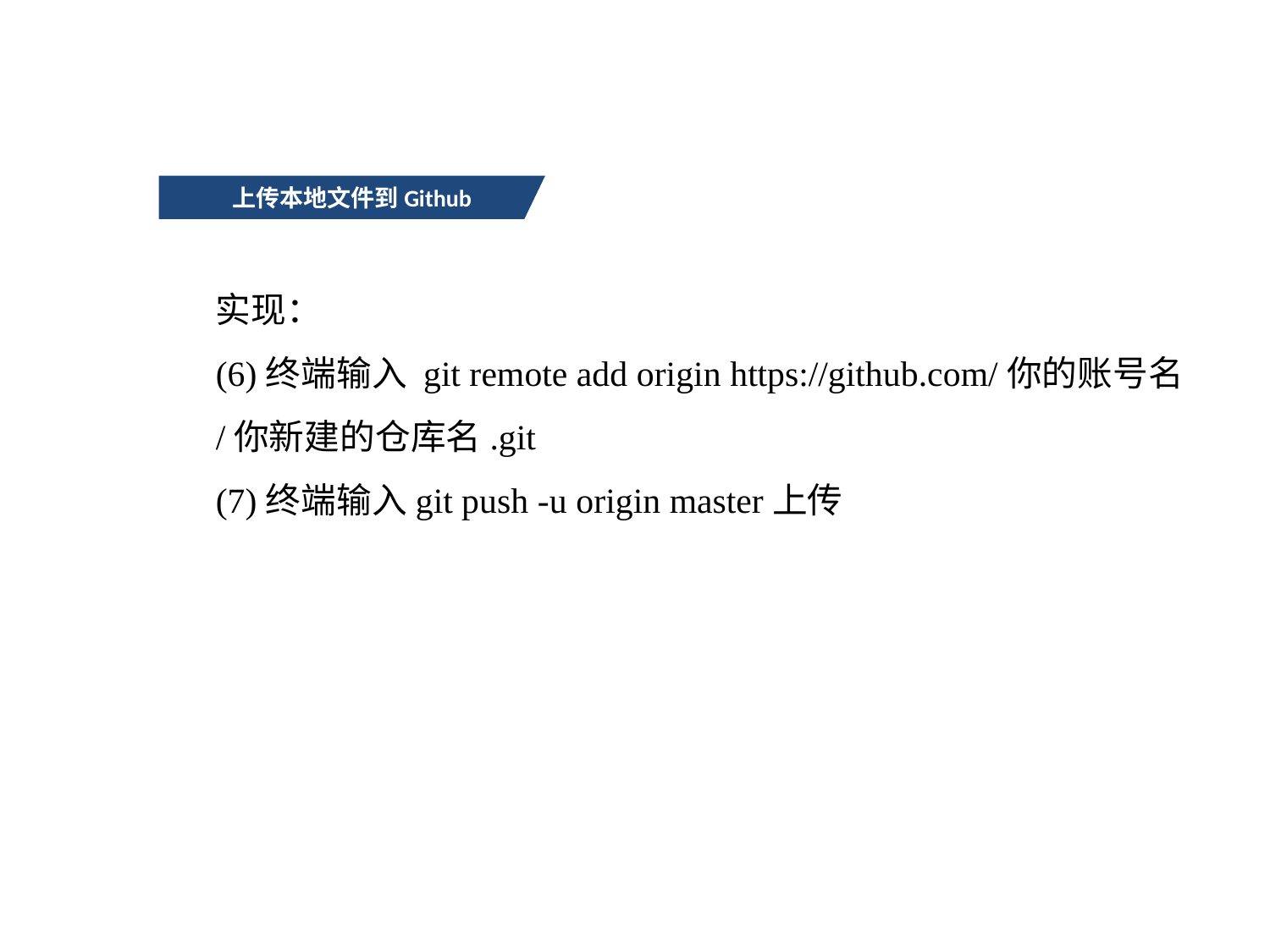

上传本地文件到Github
实现：
(6)终端输入 git remote add origin https://github.com/你的账号名/你新建的仓库名.git
(7)终端输入git push -u origin master上传